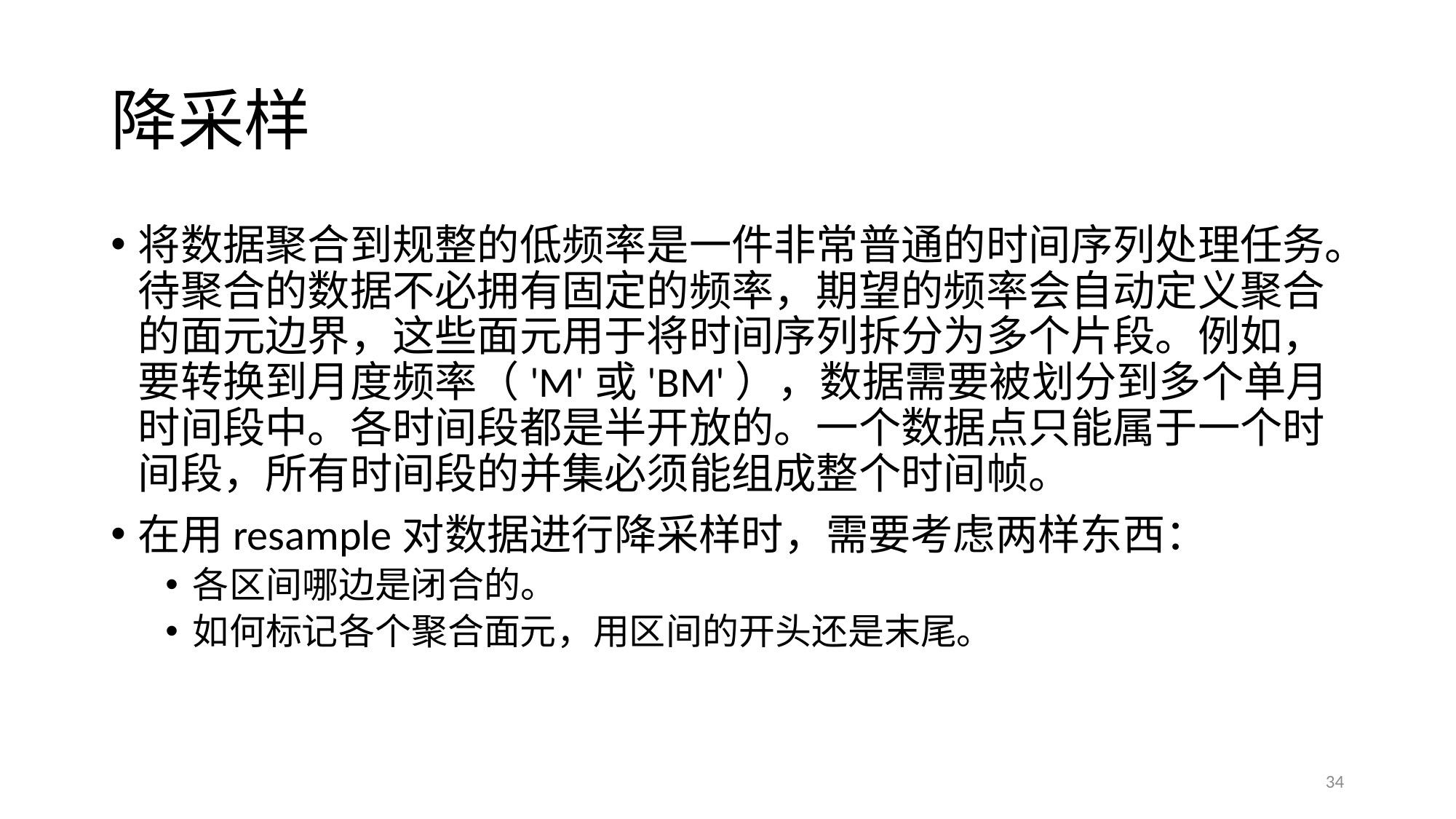

# 降采样
将数据聚合到规整的低频率是一件非常普通的时间序列处理任务。待聚合的数据不必拥有固定的频率，期望的频率会自动定义聚合的面元边界，这些面元用于将时间序列拆分为多个片段。例如，要转换到月度频率（'M'或'BM'），数据需要被划分到多个单月时间段中。各时间段都是半开放的。一个数据点只能属于一个时间段，所有时间段的并集必须能组成整个时间帧。
在用resample对数据进行降采样时，需要考虑两样东西：
各区间哪边是闭合的。
如何标记各个聚合面元，用区间的开头还是末尾。
34